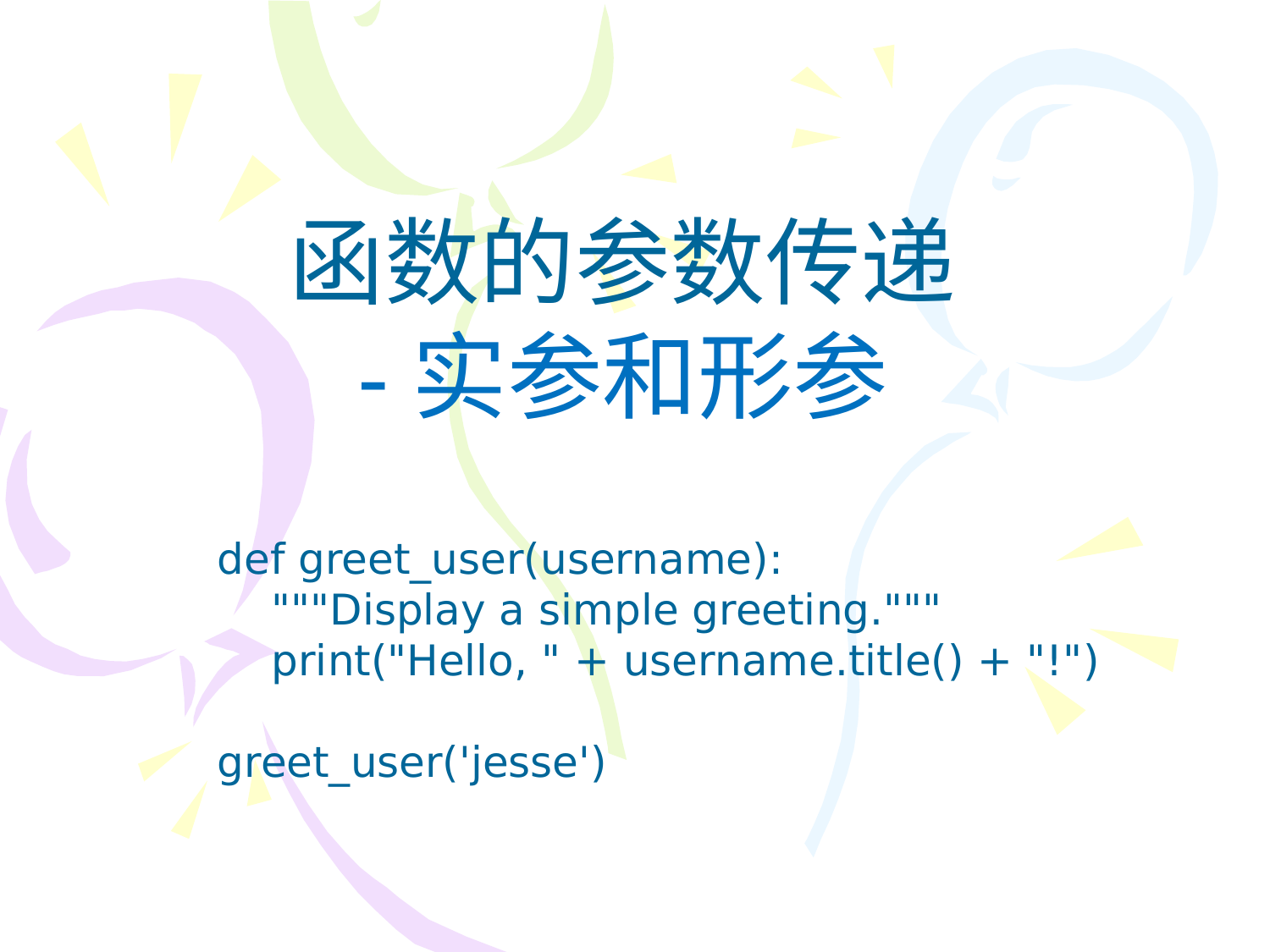

函数的参数传递
-实参和形参
def greet_user(username):
    """Display a simple greeting."""
    print("Hello, " + username.title() + "!")

greet_user('jesse')